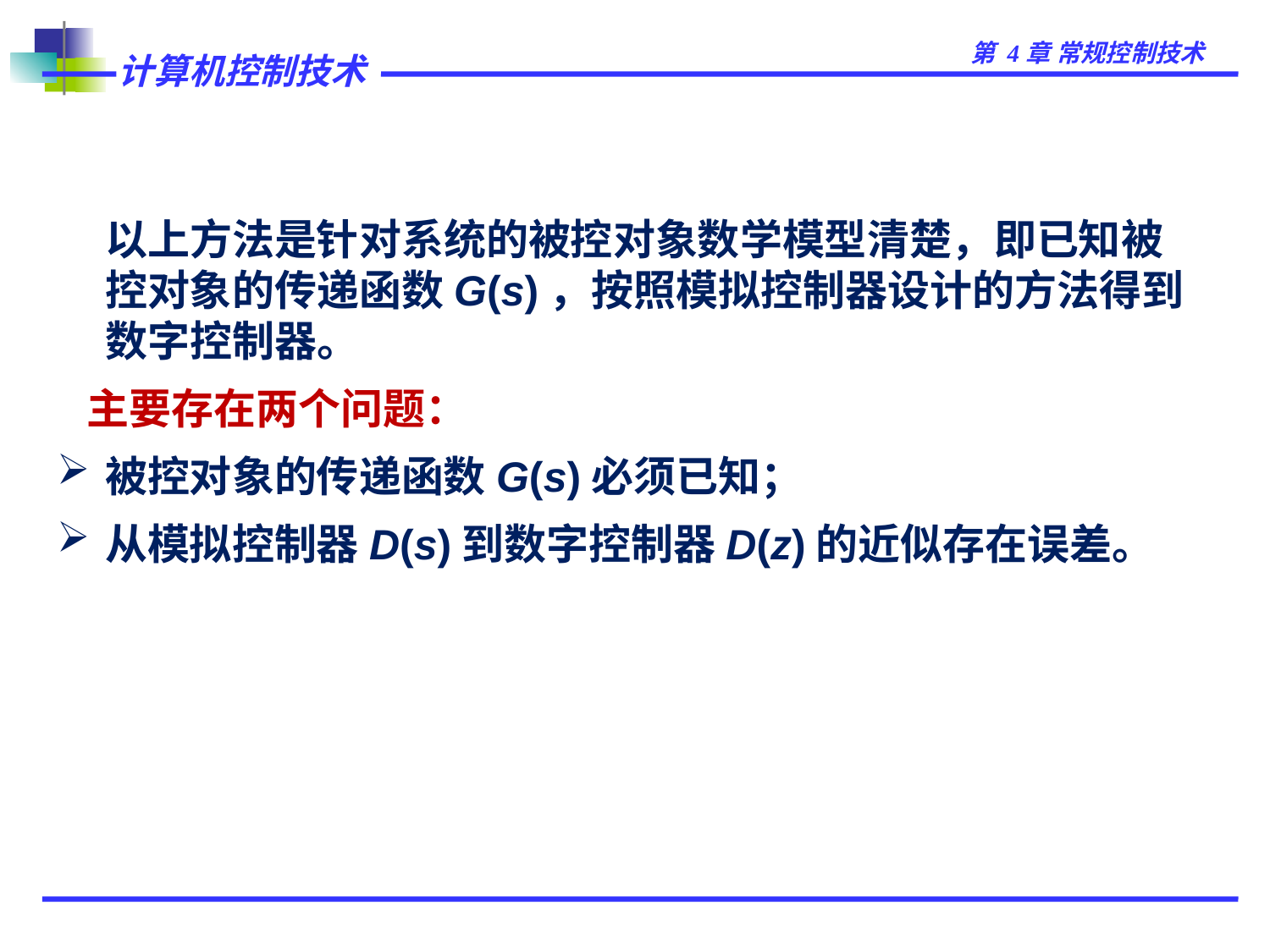

以上方法是针对系统的被控对象数学模型清楚，即已知被控对象的传递函数G(s)，按照模拟控制器设计的方法得到数字控制器。
  主要存在两个问题：
被控对象的传递函数G(s)必须已知；
从模拟控制器D(s)到数字控制器D(z)的近似存在误差。